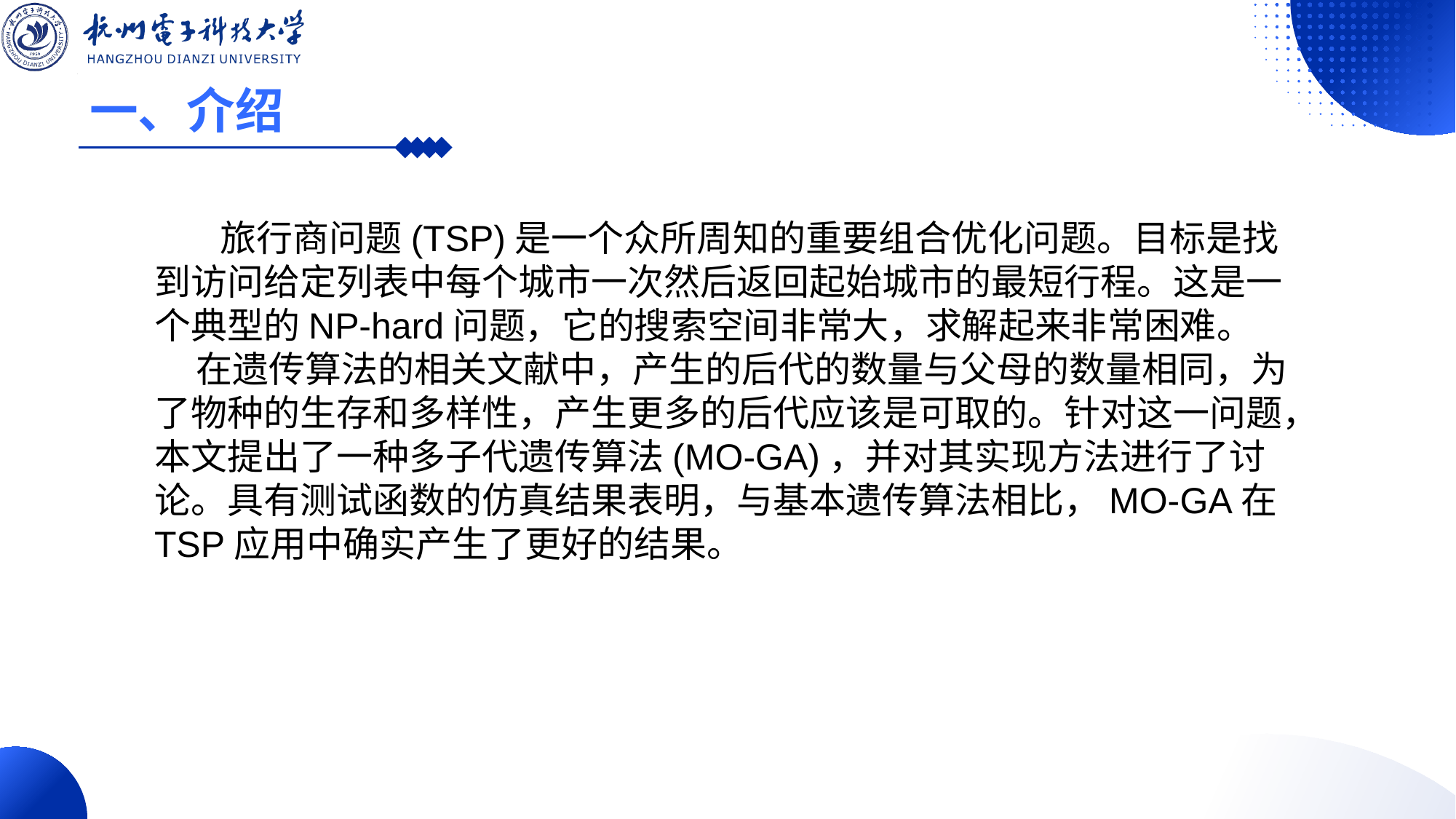

# 一、介绍
       旅行商问题(TSP)是一个众所周知的重要组合优化问题。目标是找到访问给定列表中每个城市一次然后返回起始城市的最短行程。这是一个典型的NP-hard问题，它的搜索空间非常大，求解起来非常困难。
    在遗传算法的相关文献中，产生的后代的数量与父母的数量相同，为了物种的生存和多样性，产生更多的后代应该是可取的。针对这一问题，本文提出了一种多子代遗传算法(MO-GA)，并对其实现方法进行了讨论。具有测试函数的仿真结果表明，与基本遗传算法相比，MO-GA在TSP应用中确实产生了更好的结果。